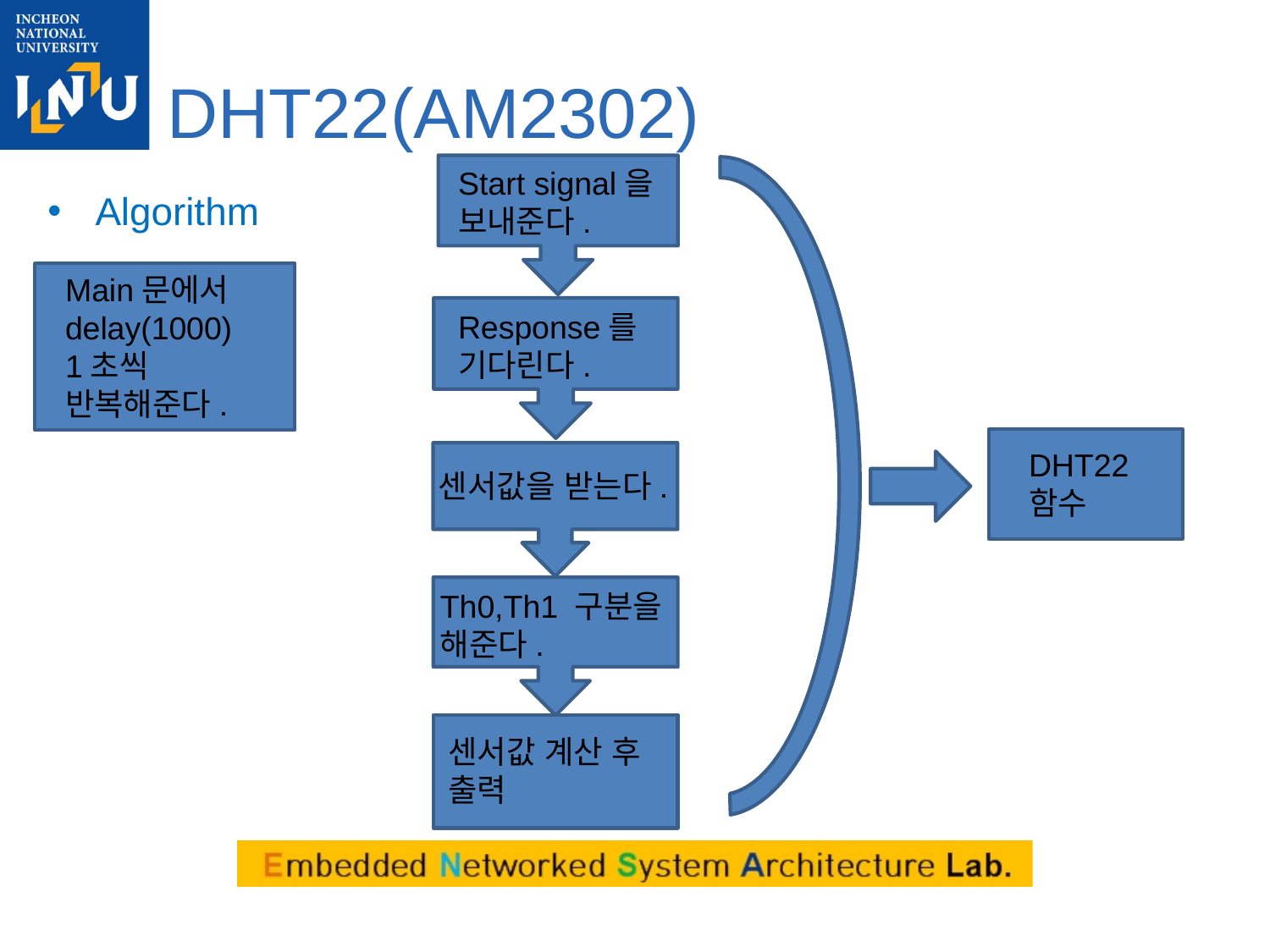

DHT22(AM2302)

Start signal을 보내준다.
Algorithm

Main문에서
delay(1000)
1초씩
반복해준다.

Response를
기다린다.

DHT22
함수

센서값을 받는다.

Th0,Th1 구분을
해준다.

센서값 계산 후 출력